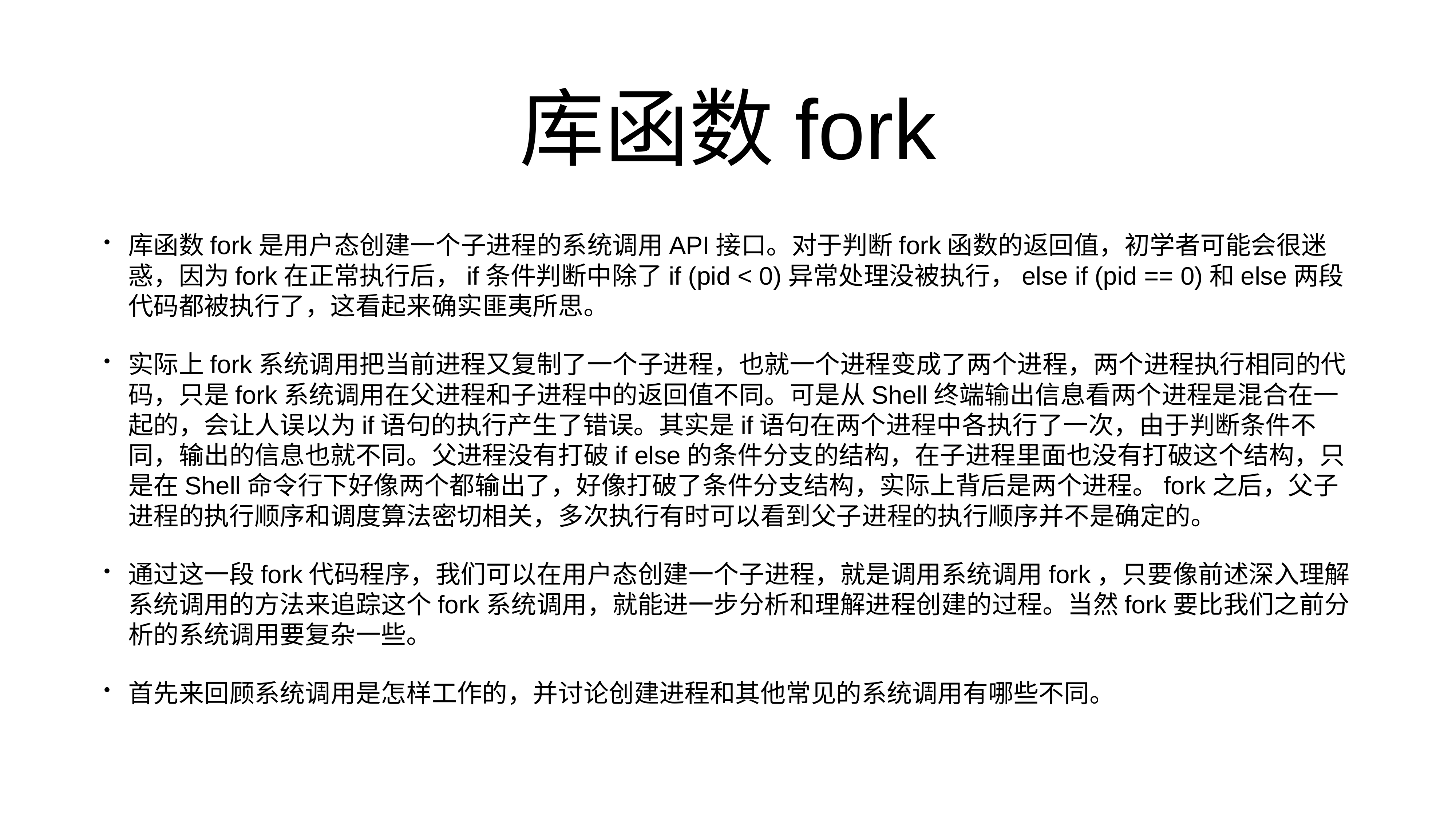

# 库函数fork
库函数fork是用户态创建一个子进程的系统调用API接口。对于判断fork函数的返回值，初学者可能会很迷惑，因为fork在正常执行后，if条件判断中除了if (pid < 0)异常处理没被执行，else if (pid == 0)和else两段代码都被执行了，这看起来确实匪夷所思。
实际上fork系统调用把当前进程又复制了一个子进程，也就一个进程变成了两个进程，两个进程执行相同的代码，只是fork系统调用在父进程和子进程中的返回值不同。可是从Shell终端输出信息看两个进程是混合在一起的，会让人误以为if语句的执行产生了错误。其实是if语句在两个进程中各执行了一次，由于判断条件不同，输出的信息也就不同。父进程没有打破if else的条件分支的结构，在子进程里面也没有打破这个结构，只是在Shell命令行下好像两个都输出了，好像打破了条件分支结构，实际上背后是两个进程。fork之后，父子进程的执行顺序和调度算法密切相关，多次执行有时可以看到父子进程的执行顺序并不是确定的。
通过这一段fork代码程序，我们可以在用户态创建一个子进程，就是调用系统调用fork，只要像前述深入理解系统调用的方法来追踪这个fork系统调用，就能进一步分析和理解进程创建的过程。当然fork要比我们之前分析的系统调用要复杂一些。
首先来回顾系统调用是怎样工作的，并讨论创建进程和其他常见的系统调用有哪些不同。